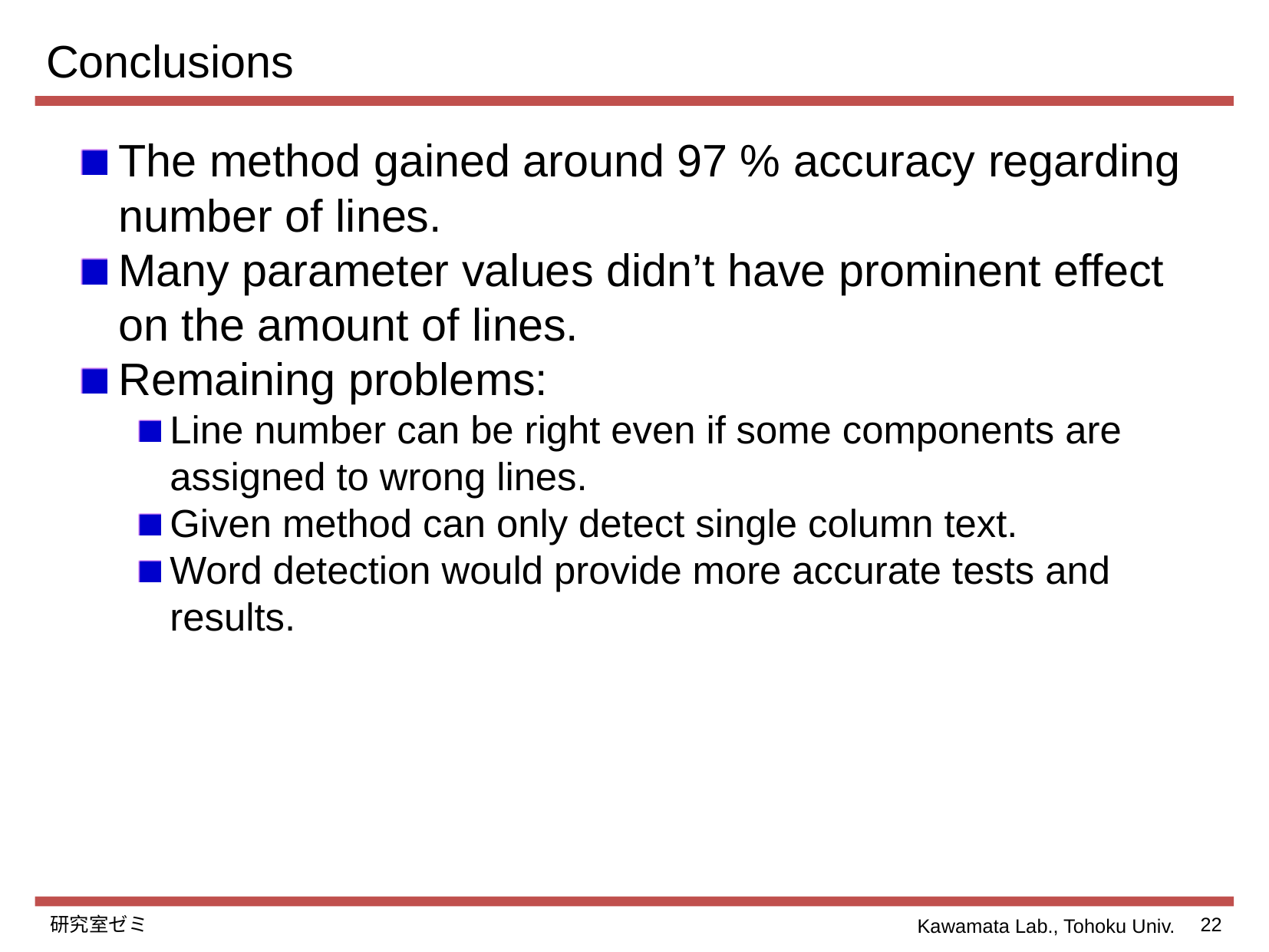

Conclusions
The method gained around 97 % accuracy regarding number of lines.
Many parameter values didn’t have prominent effect on the amount of lines.
Remaining problems:
Line number can be right even if some components are assigned to wrong lines.
Given method can only detect single column text.
Word detection would provide more accurate tests and results.
研究室ゼミ
22